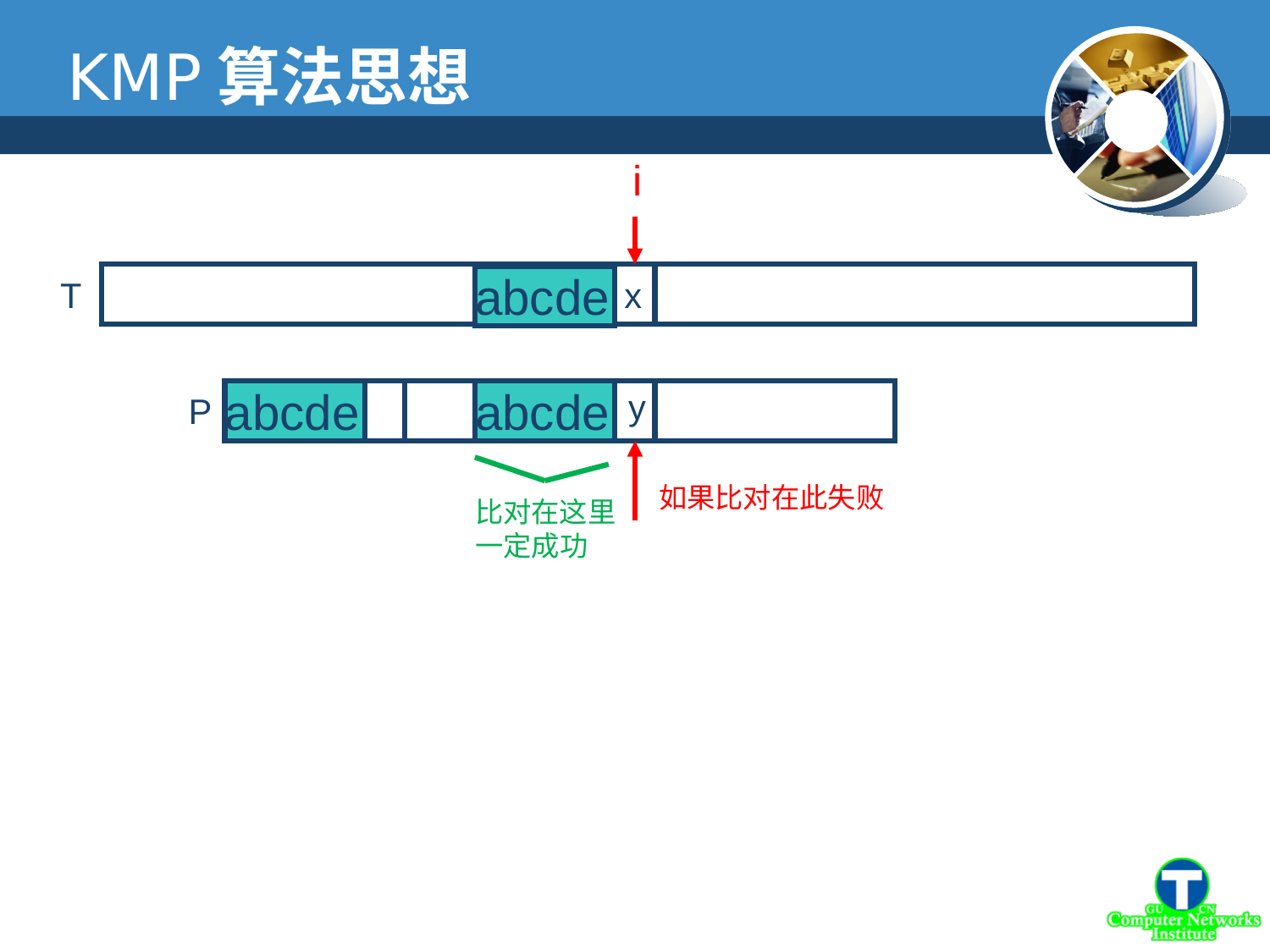

# KMP算法思想
i

abcde
x
T
y

abcde
abcde
P
如果比对在此失败
比对在这里
一定成功